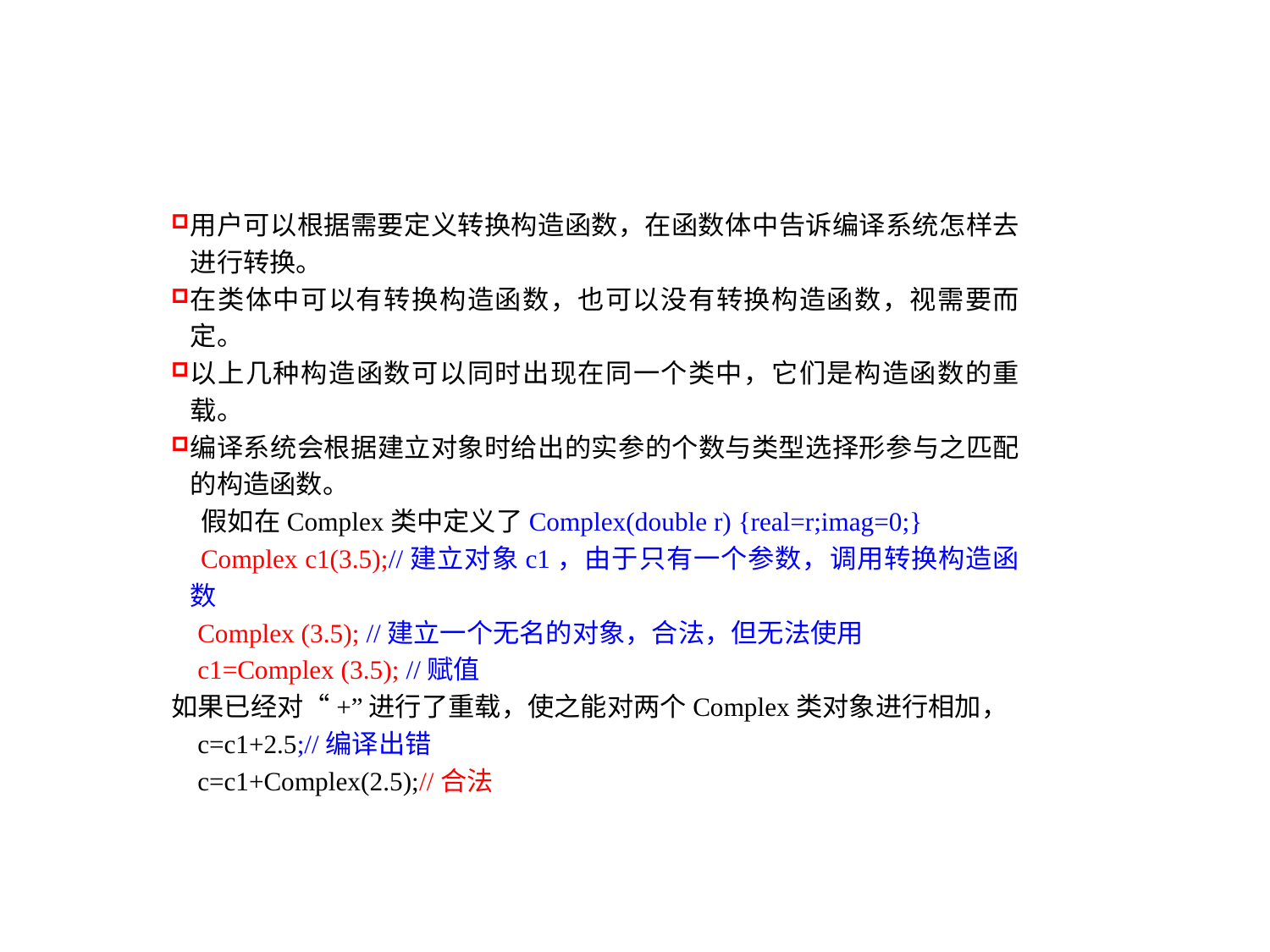

用户可以根据需要定义转换构造函数，在函数体中告诉编译系统怎样去进行转换。
在类体中可以有转换构造函数，也可以没有转换构造函数，视需要而定。
以上几种构造函数可以同时出现在同一个类中，它们是构造函数的重载。
编译系统会根据建立对象时给出的实参的个数与类型选择形参与之匹配的构造函数。
    假如在Complex类中定义了Complex(double r) {real=r;imag=0;}
    Complex c1(3.5);//建立对象c1，由于只有一个参数，调用转换构造函数
    Complex (3.5); //建立一个无名的对象，合法，但无法使用
    c1=Complex (3.5); //赋值
如果已经对“+”进行了重载，使之能对两个Complex类对象进行相加，
    c=c1+2.5;//编译出错
    c=c1+Complex(2.5);//合法